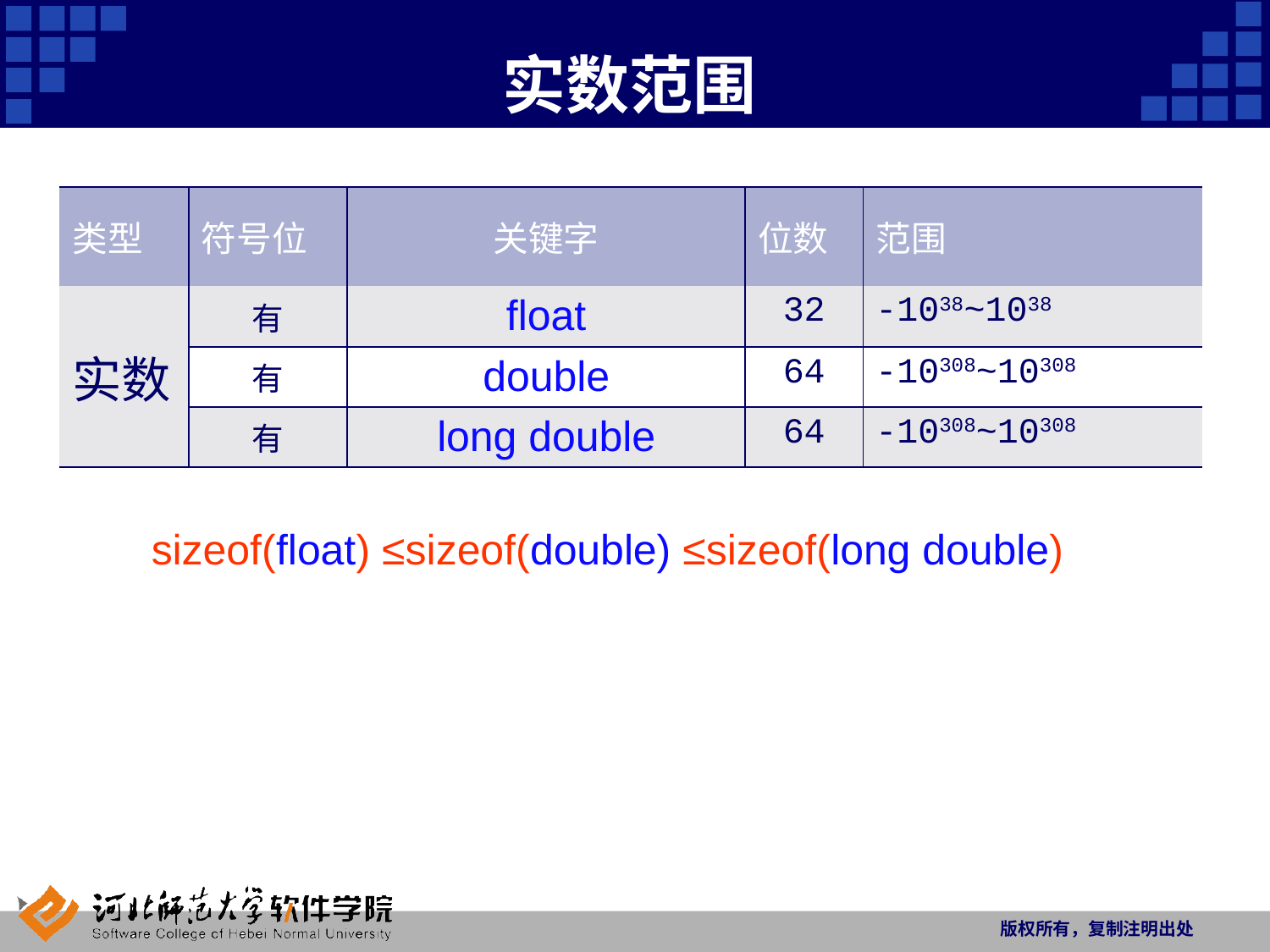

# 实数范围
| 类型 | 符号位 | 关键字 | 位数 | 范围 |
| --- | --- | --- | --- | --- |
| 实数 | 有 | float | 32 | -1038~1038 |
|  | 有 | double | 64 | -10308~10308 |
|  | 有 | long double | 64 | -10308~10308 |
sizeof(float) ≤sizeof(double) ≤sizeof(long double)
版权所有，复制注明出处